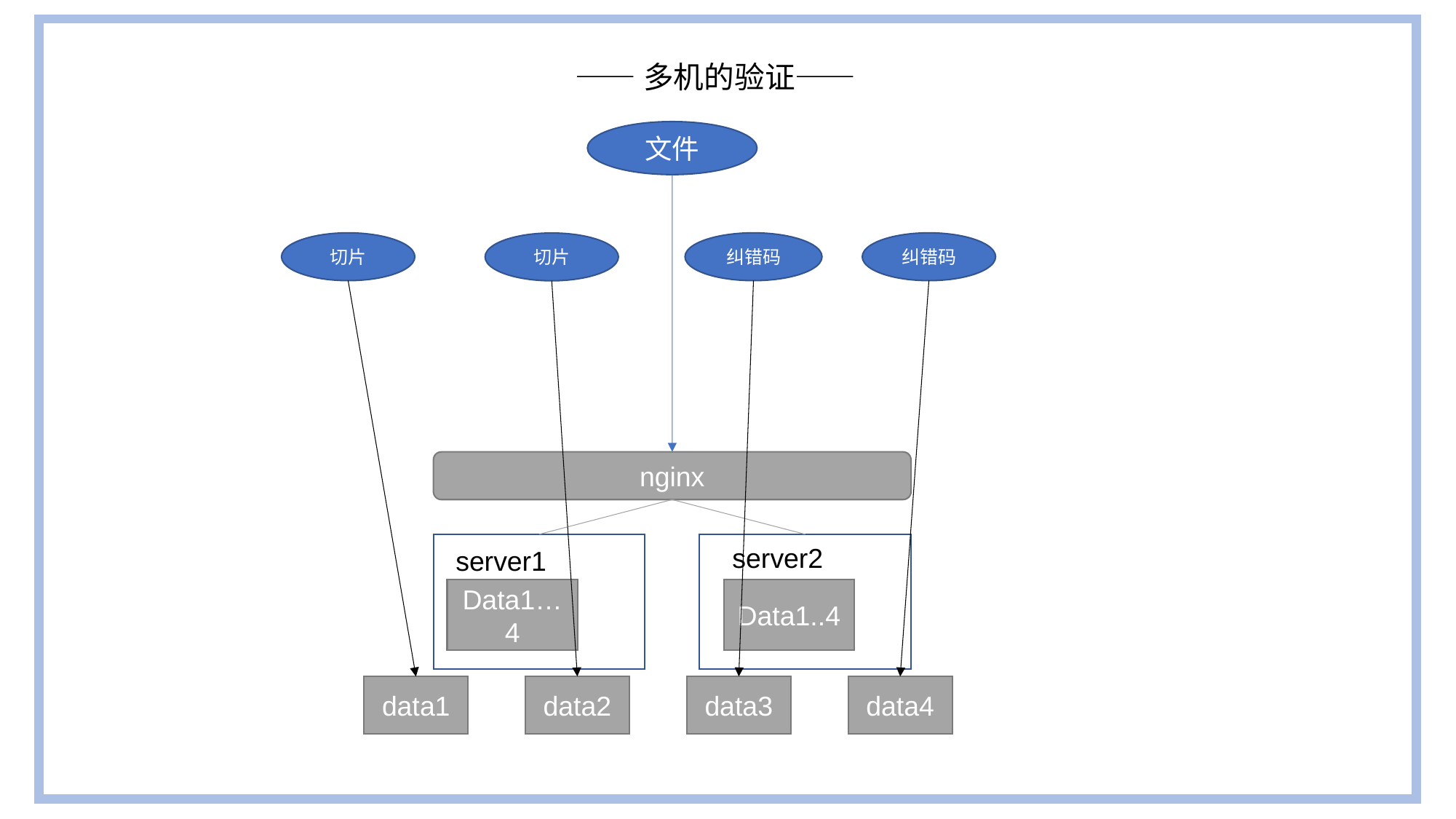

——多机的验证——
文件
切片
纠错码
纠错码
切片
nginx

server2
Data1..4

server1
Data1…4
data1
data2
data3
data4